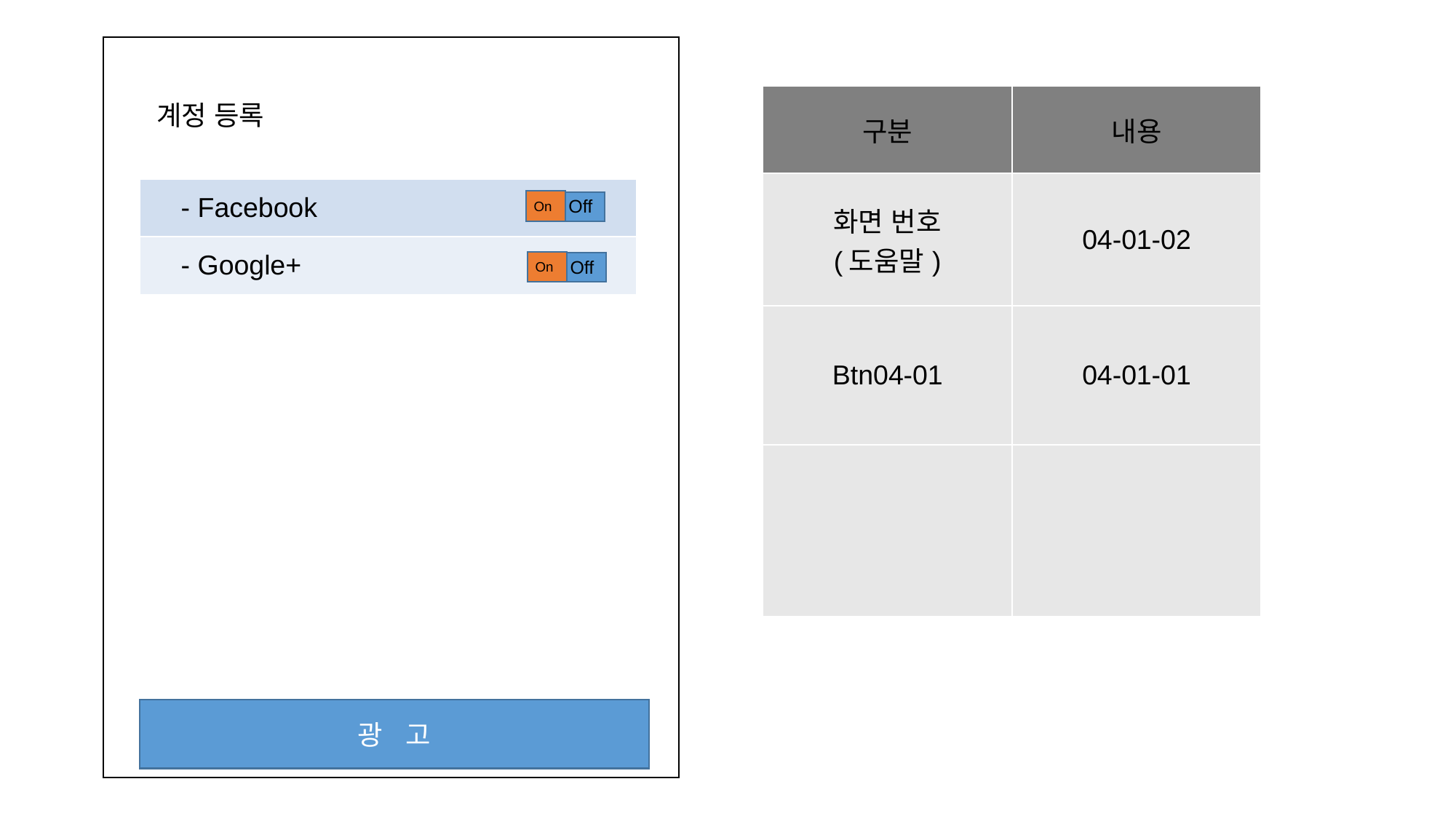

| 구분 | 내용 |
| --- | --- |
| 화면 번호 (도움말) | 04-01-02 |
| Btn04-01 | 04-01-01 |
|  |  |
계정 등록
| - Facebook |
| --- |
| - Google+ |
Off

On
Off

On
광   고